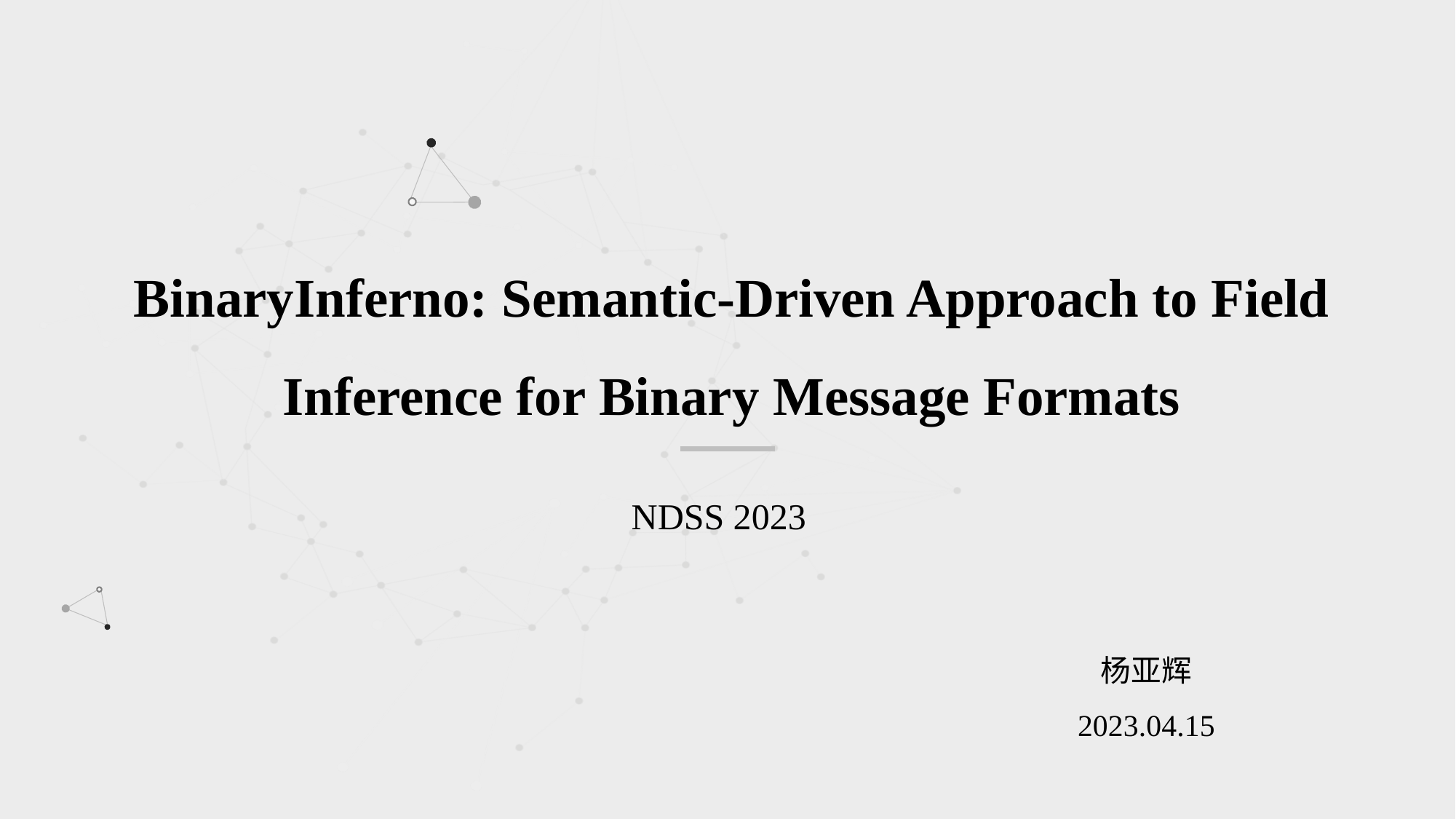

BinaryInferno: Semantic-Driven Approach to Field Inference for Binary Message Formats
NDSS 2023

杨亚辉
2023.04.15